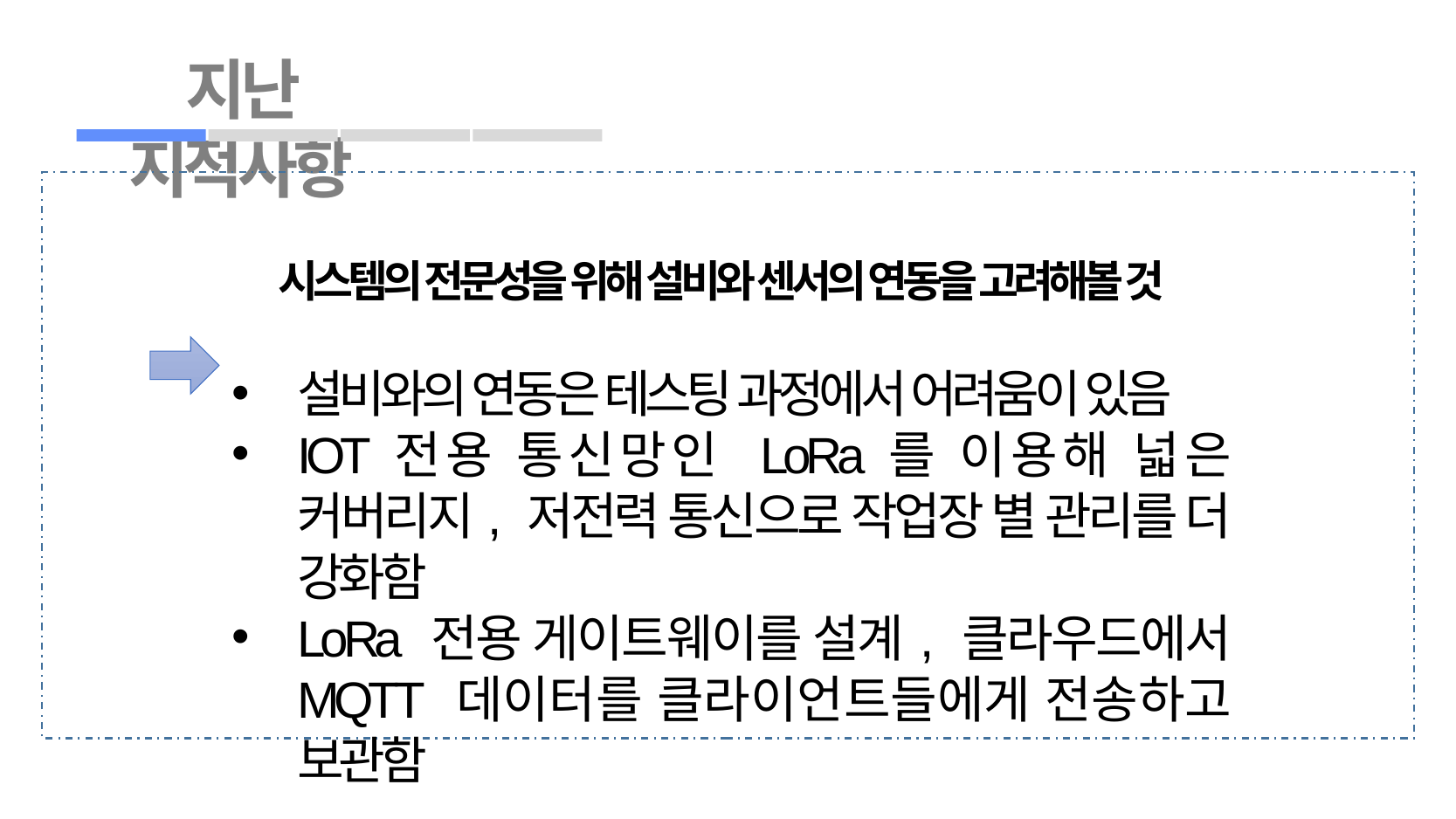

지난 지적사항

시스템의 전문성을 위해 설비와 센서의 연동을 고려해볼 것

설비와의 연동은 테스팅 과정에서 어려움이 있음
IOT전용 통신망인 LoRa를 이용해 넓은 커버리지, 저전력 통신으로 작업장 별 관리를 더 강화함
LoRa 전용 게이트웨이를 설계, 클라우드에서 MQTT 데이터를 클라이언트들에게 전송하고 보관함